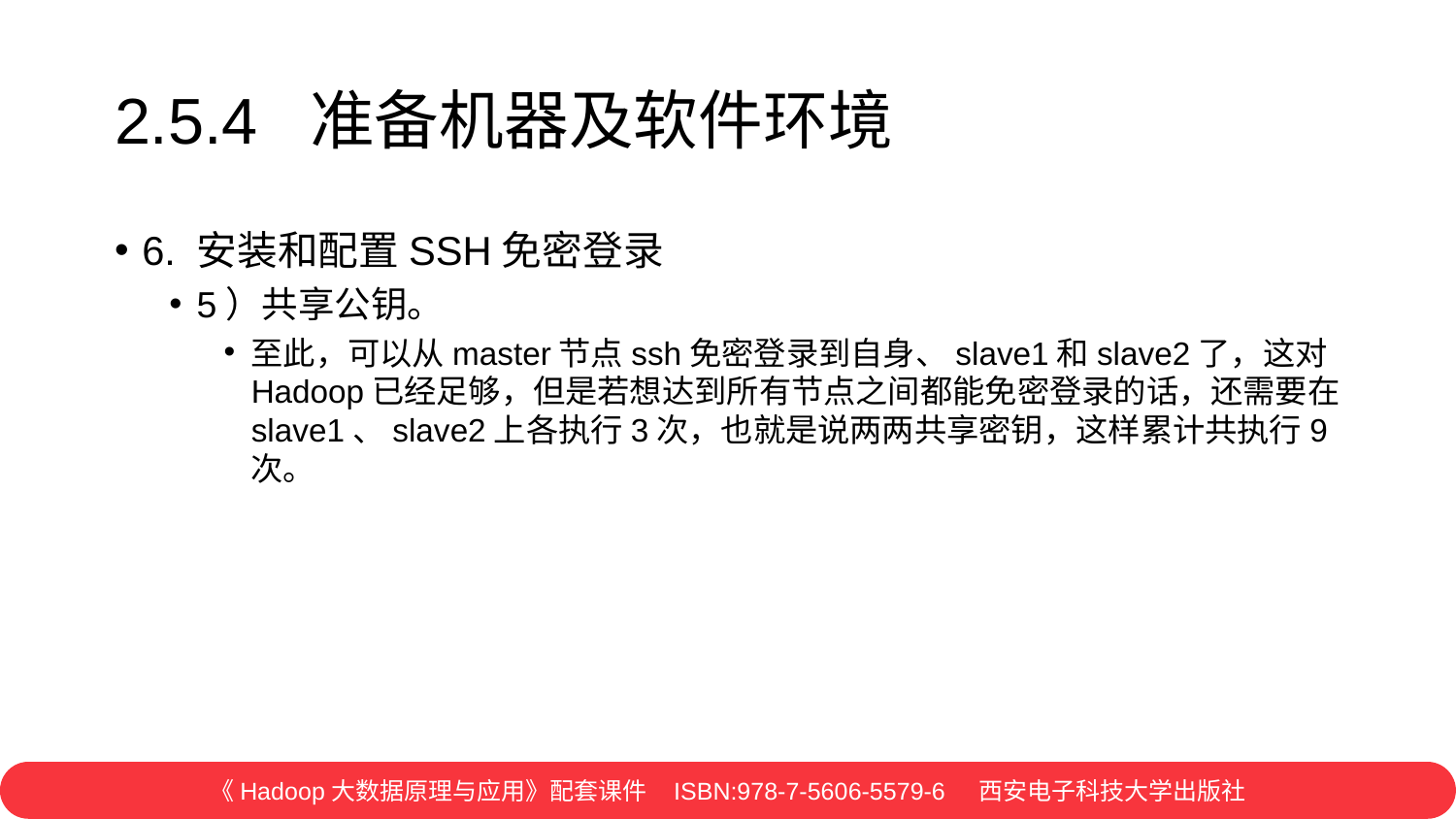

# 2.5.4  准备机器及软件环境
6. 安装和配置SSH免密登录
5）共享公钥。
至此，可以从master节点ssh免密登录到自身、slave1和slave2了，这对Hadoop已经足够，但是若想达到所有节点之间都能免密登录的话，还需要在slave1、slave2上各执行3次，也就是说两两共享密钥，这样累计共执行9次。